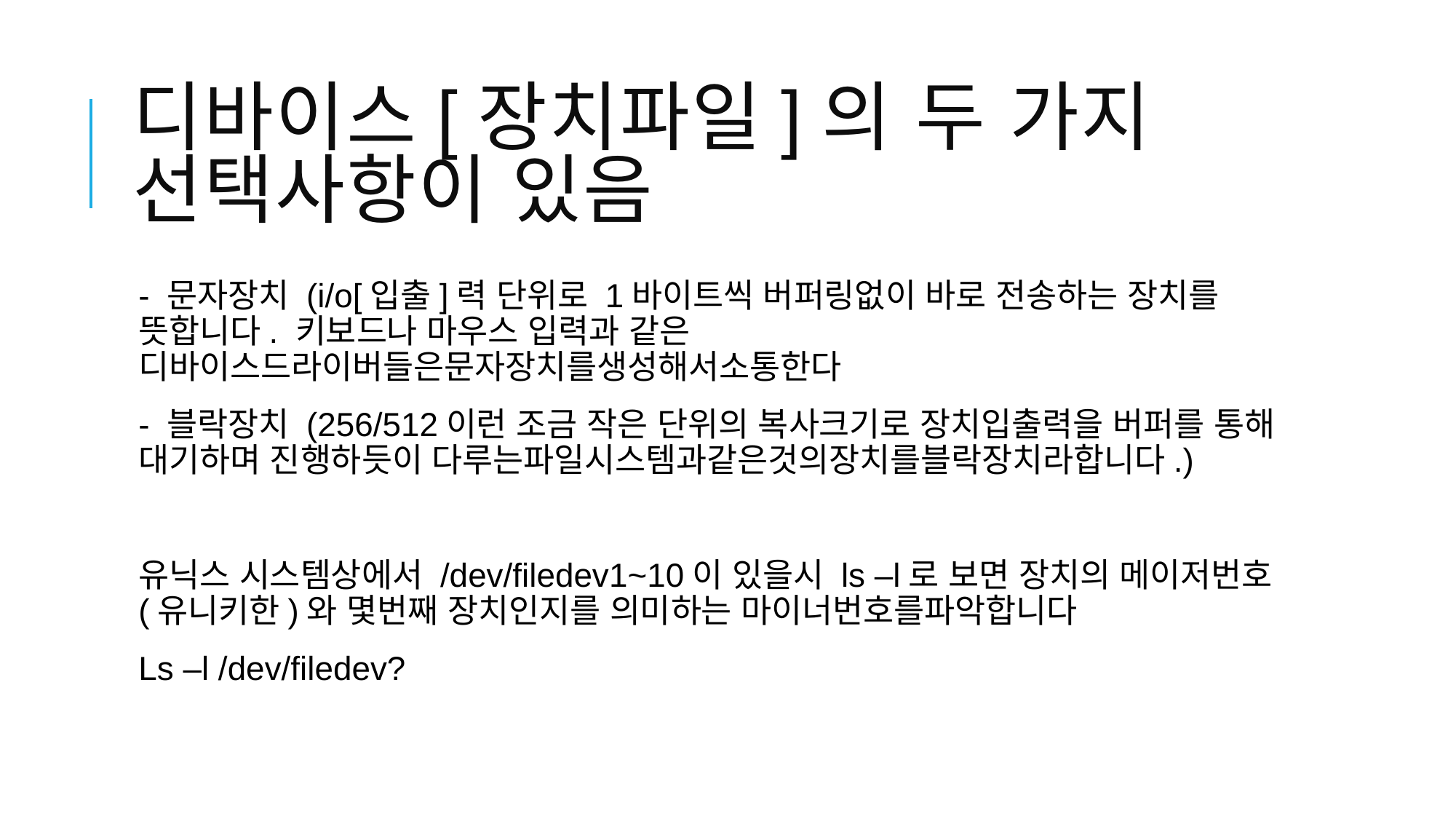

# 디바이스[장치파일]의 두 가지 선택사항이 있음
- 문자장치 (i/o[입출]력 단위로 1바이트씩 버퍼링없이 바로 전송하는 장치를 뜻합니다. 키보드나 마우스 입력과 같은 디바이스드라이버들은문자장치를생성해서소통한다
- 블락장치 (256/512이런 조금 작은 단위의 복사크기로 장치입출력을 버퍼를 통해 대기하며 진행하듯이 다루는파일시스템과같은것의장치를블락장치라합니다.)

유닉스 시스템상에서 /dev/filedev1~10이 있을시 ls –l로 보면 장치의 메이저번호(유니키한)와 몇번째 장치인지를 의미하는 마이너번호를파악합니다
Ls –l /dev/filedev?